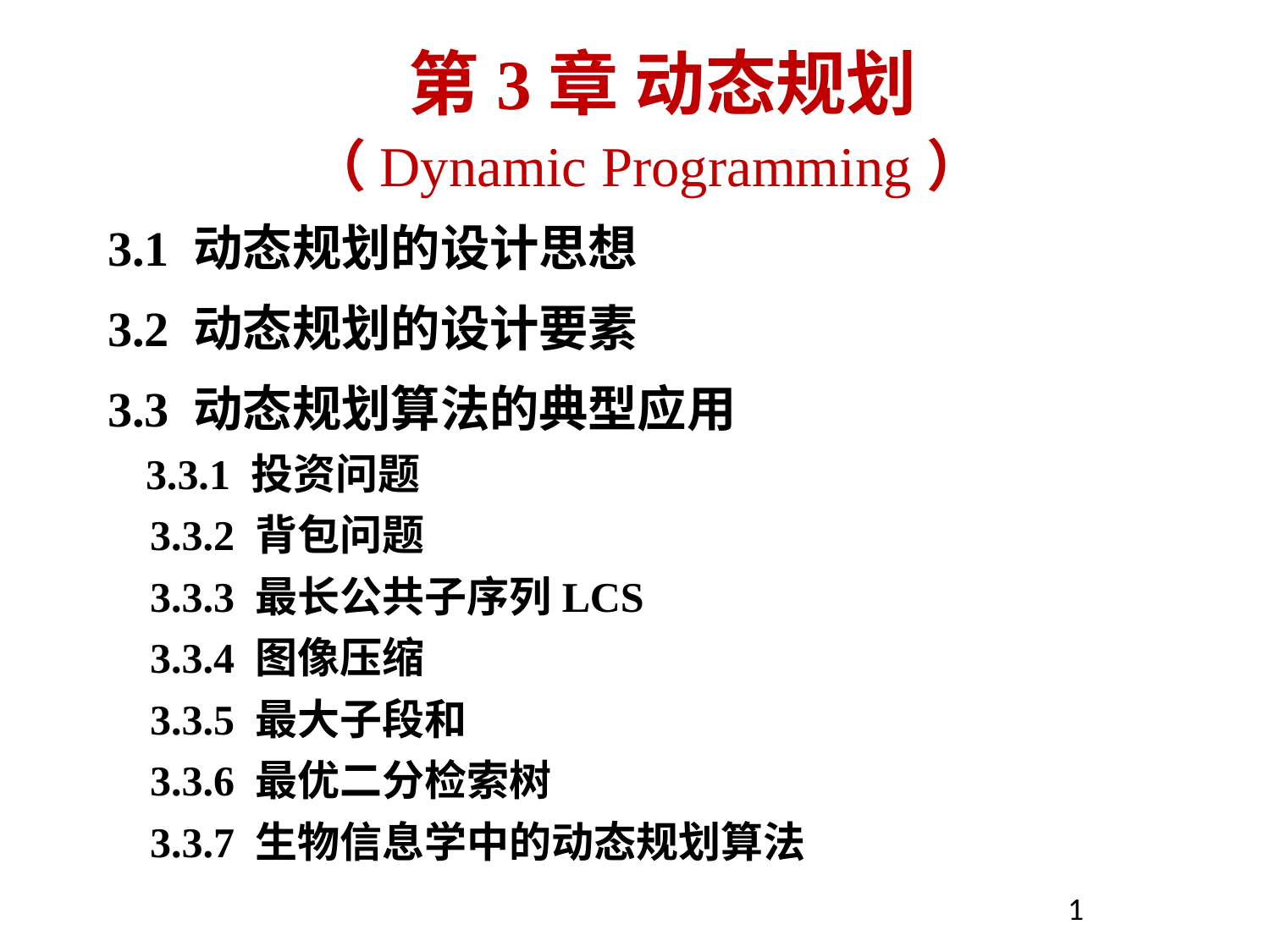

# 第3章 动态规划 （Dynamic Programming）
3.1 动态规划的设计思想
3.2 动态规划的设计要素
3.3 动态规划算法的典型应用
    3.3.1 投资问题
    3.3.2 背包问题
    3.3.3 最长公共子序列LCS
    3.3.4 图像压缩
    3.3.5 最大子段和
    3.3.6 最优二分检索树
    3.3.7 生物信息学中的动态规划算法

1